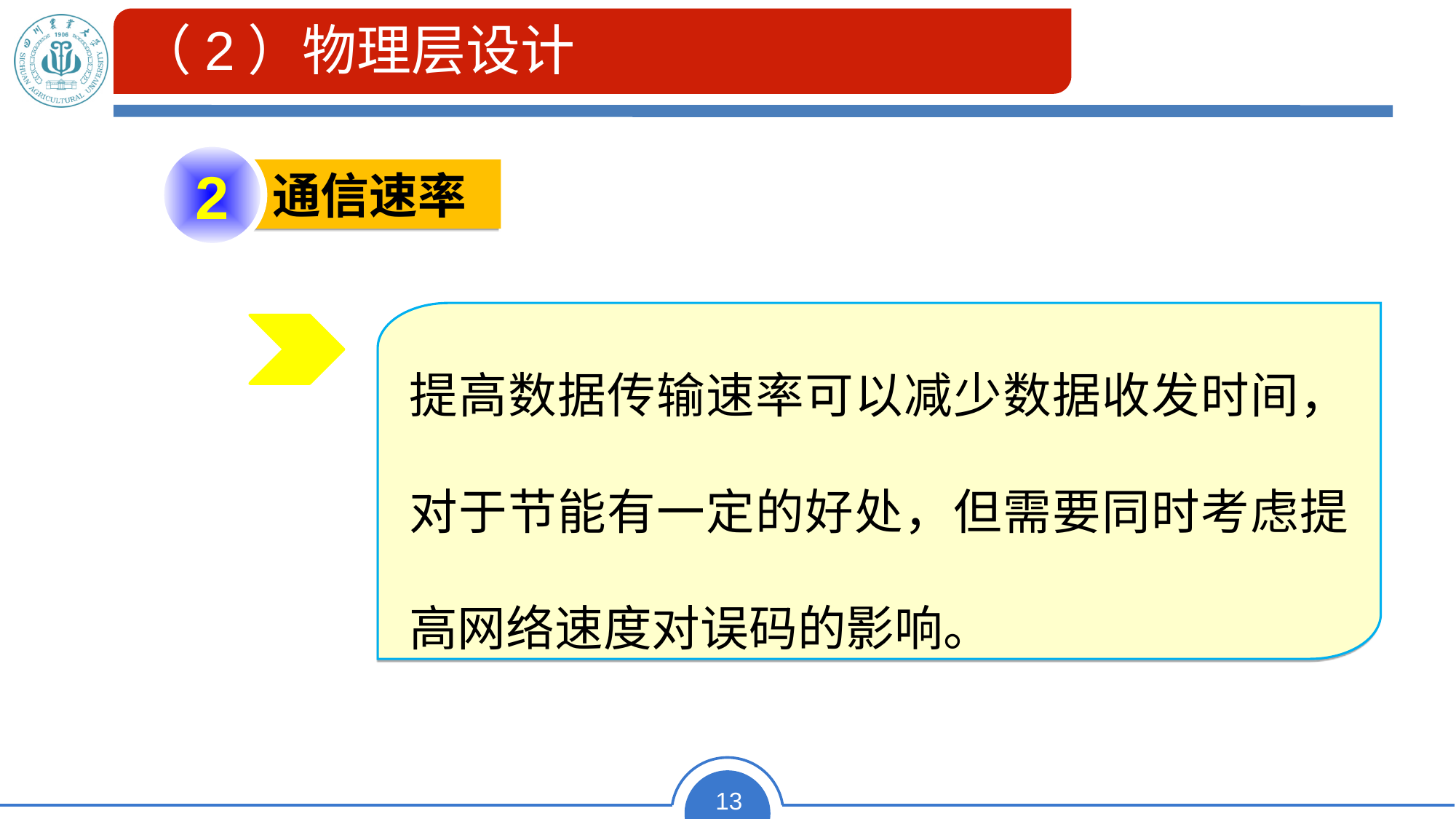

# （2）物理层设计
2
通信速率
提高数据传输速率可以减少数据收发时间，对于节能有一定的好处，但需要同时考虑提高网络速度对误码的影响。